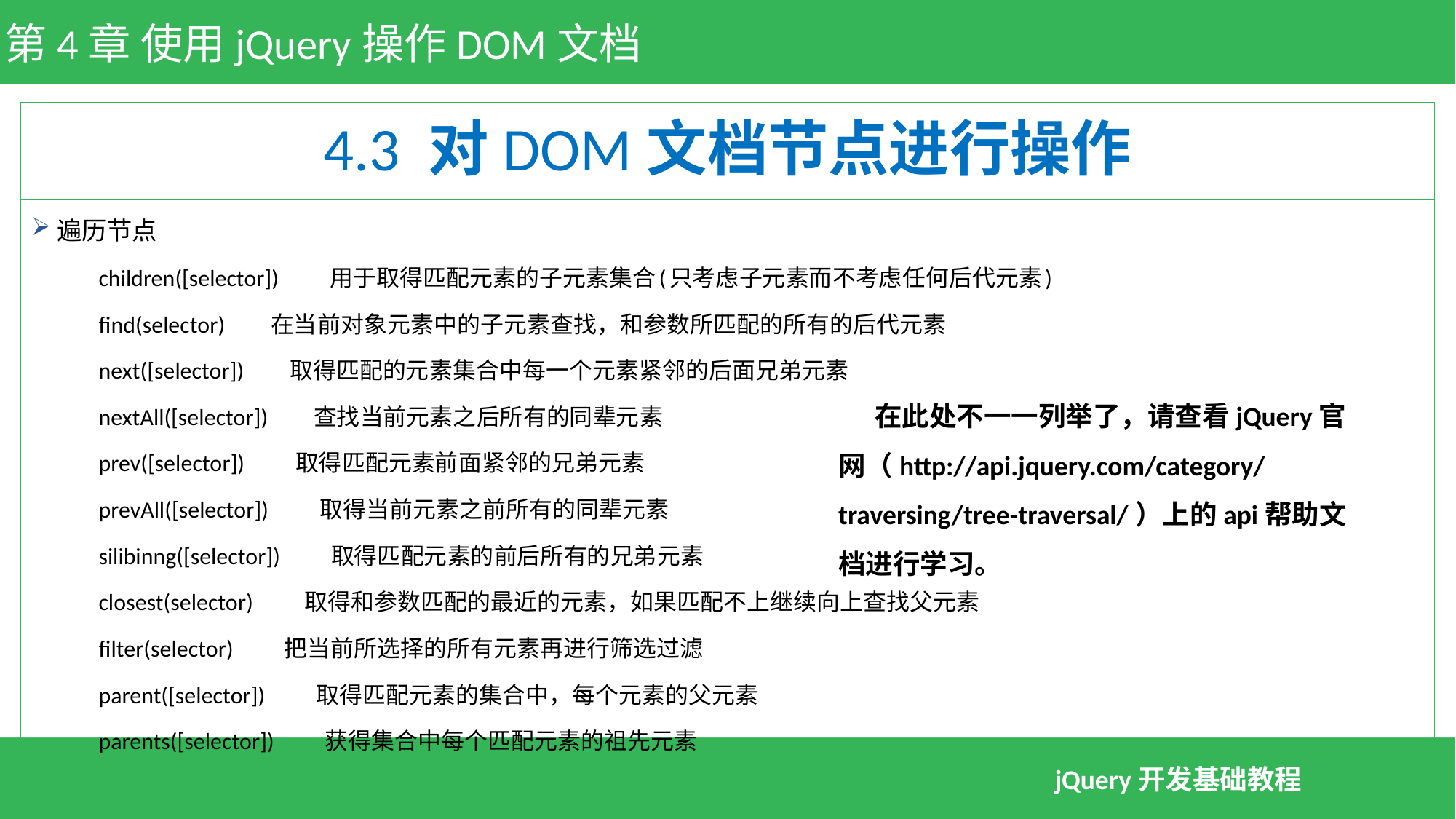

第4章 使用jQuery操作DOM文档

# 4.3 对DOM文档节点进行操作
遍历节点
   children([selector])         用于取得匹配元素的子元素集合(只考虑子元素而不考虑任何后代元素)
   find(selector)        在当前对象元素中的子元素查找，和参数所匹配的所有的后代元素
   next([selector])        取得匹配的元素集合中每一个元素紧邻的后面兄弟元素
   nextAll([selector])        查找当前元素之后所有的同辈元素
   prev([selector])         取得匹配元素前面紧邻的兄弟元素
   prevAll([selector])         取得当前元素之前所有的同辈元素
   silibinng([selector])         取得匹配元素的前后所有的兄弟元素
   closest(selector)         取得和参数匹配的最近的元素，如果匹配不上继续向上查找父元素
   filter(selector)         把当前所选择的所有元素再进行筛选过滤
   parent([selector])         取得匹配元素的集合中，每个元素的父元素
   parents([selector])         获得集合中每个匹配元素的祖先元素

在此处不一一列举了，请查看jQuery官网（http://api.jquery.com/category/traversing/tree-traversal/）上的api帮助文档进行学习。
jQuery开发基础教程